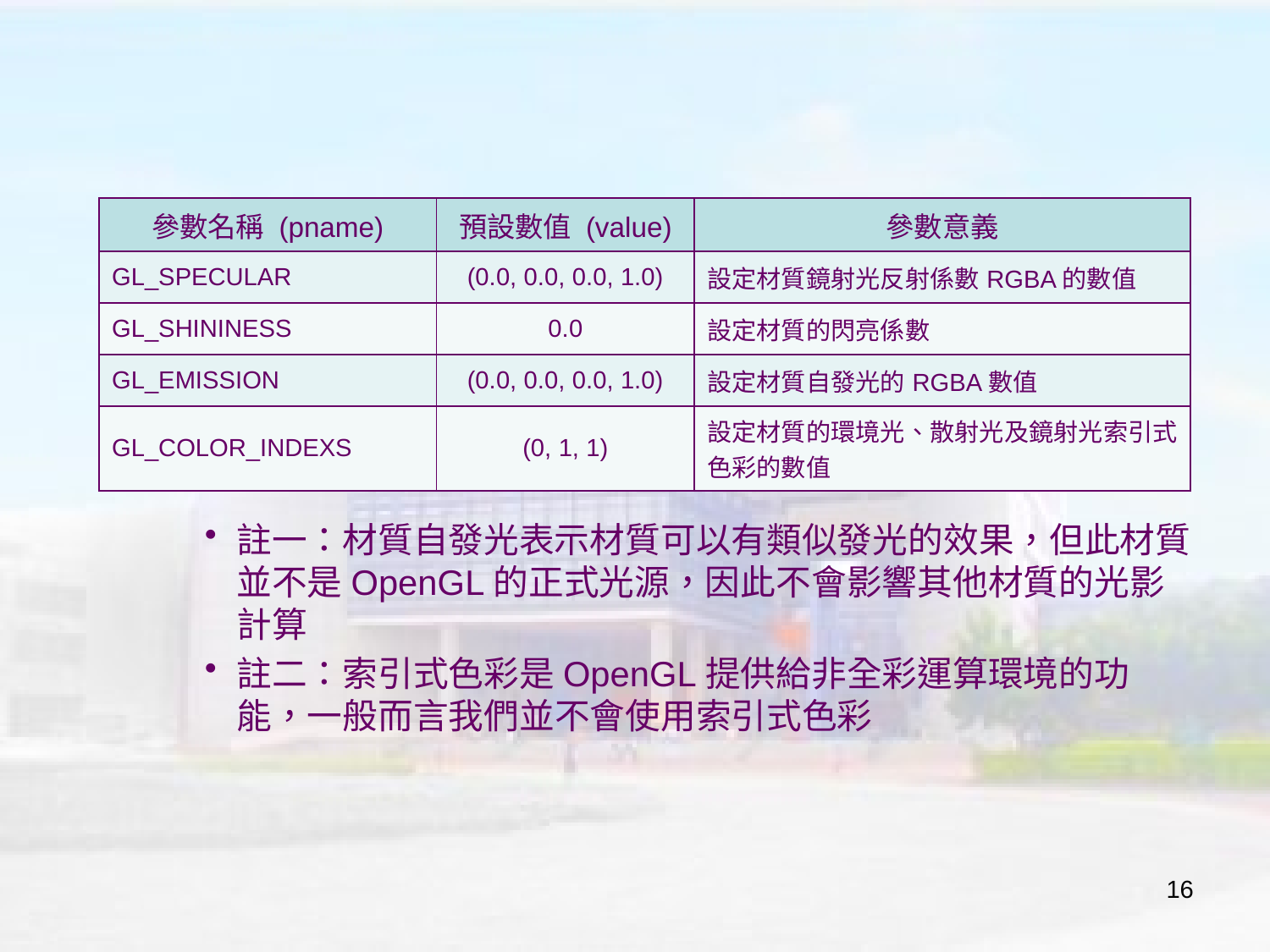

註一：材質自發光表示材質可以有類似發光的效果，但此材質並不是OpenGL的正式光源，因此不會影響其他材質的光影計算
註二：索引式色彩是OpenGL提供給非全彩運算環境的功能，一般而言我們並不會使用索引式色彩
| 參數名稱 (pname) | 預設數值 (value) | 參數意義 |
| --- | --- | --- |
| GL\_SPECULAR | (0.0, 0.0, 0.0, 1.0) | 設定材質鏡射光反射係數RGBA的數值 |
| GL\_SHININESS | 0.0 | 設定材質的閃亮係數 |
| GL\_EMISSION | (0.0, 0.0, 0.0, 1.0) | 設定材質自發光的RGBA數值 |
| GL\_COLOR\_INDEXS | (0, 1, 1) | 設定材質的環境光、散射光及鏡射光索引式色彩的數值 |
16